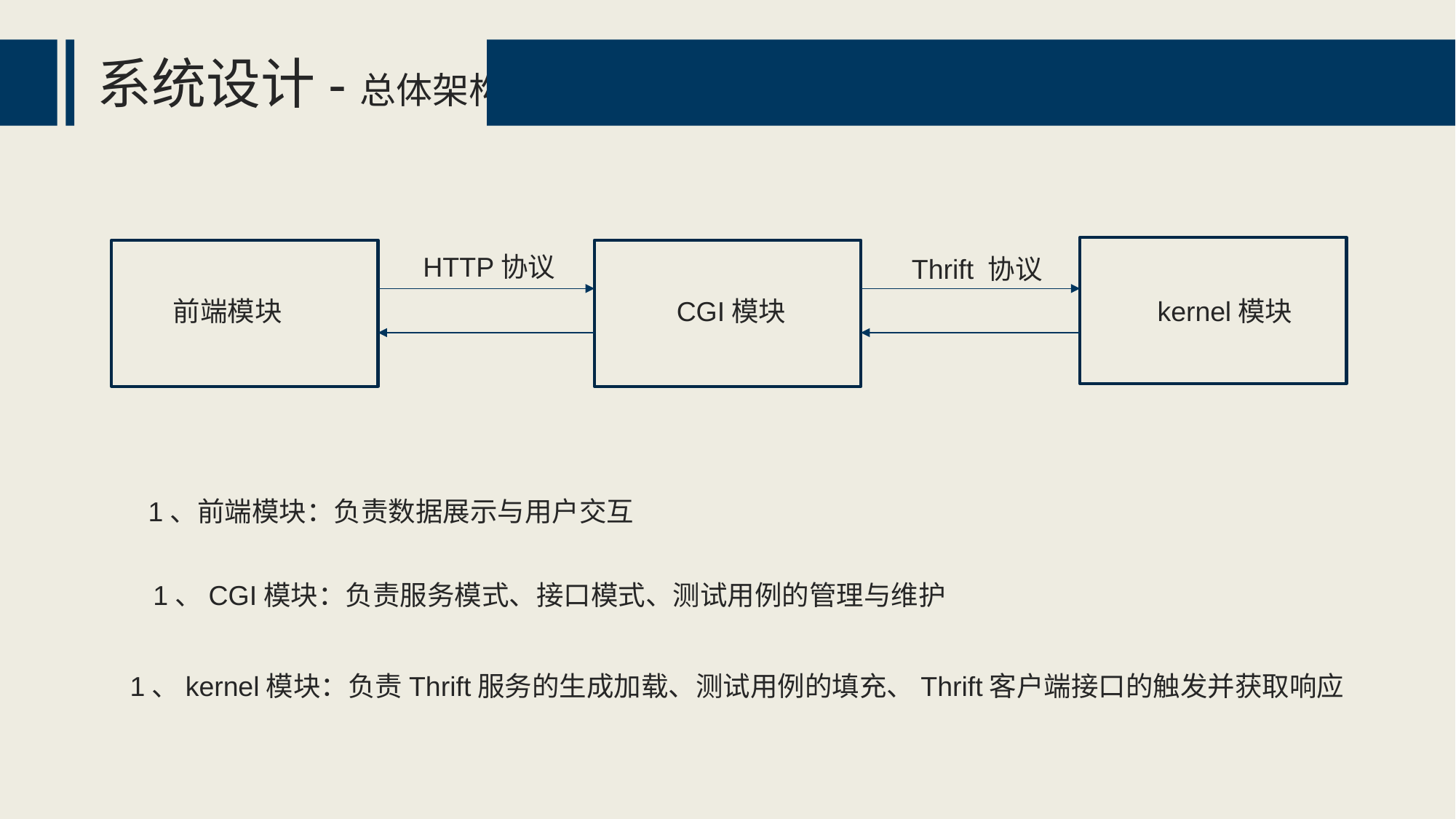

系统设计-总体架构

HTTP协议
Thrift 协议
前端模块
CGI模块
kernel模块
1、前端模块：负责数据展示与用户交互
1、CGI模块：负责服务模式、接口模式、测试用例的管理与维护
1、kernel模块：负责Thrift服务的生成加载、测试用例的填充、Thrift客户端接口的触发并获取响应